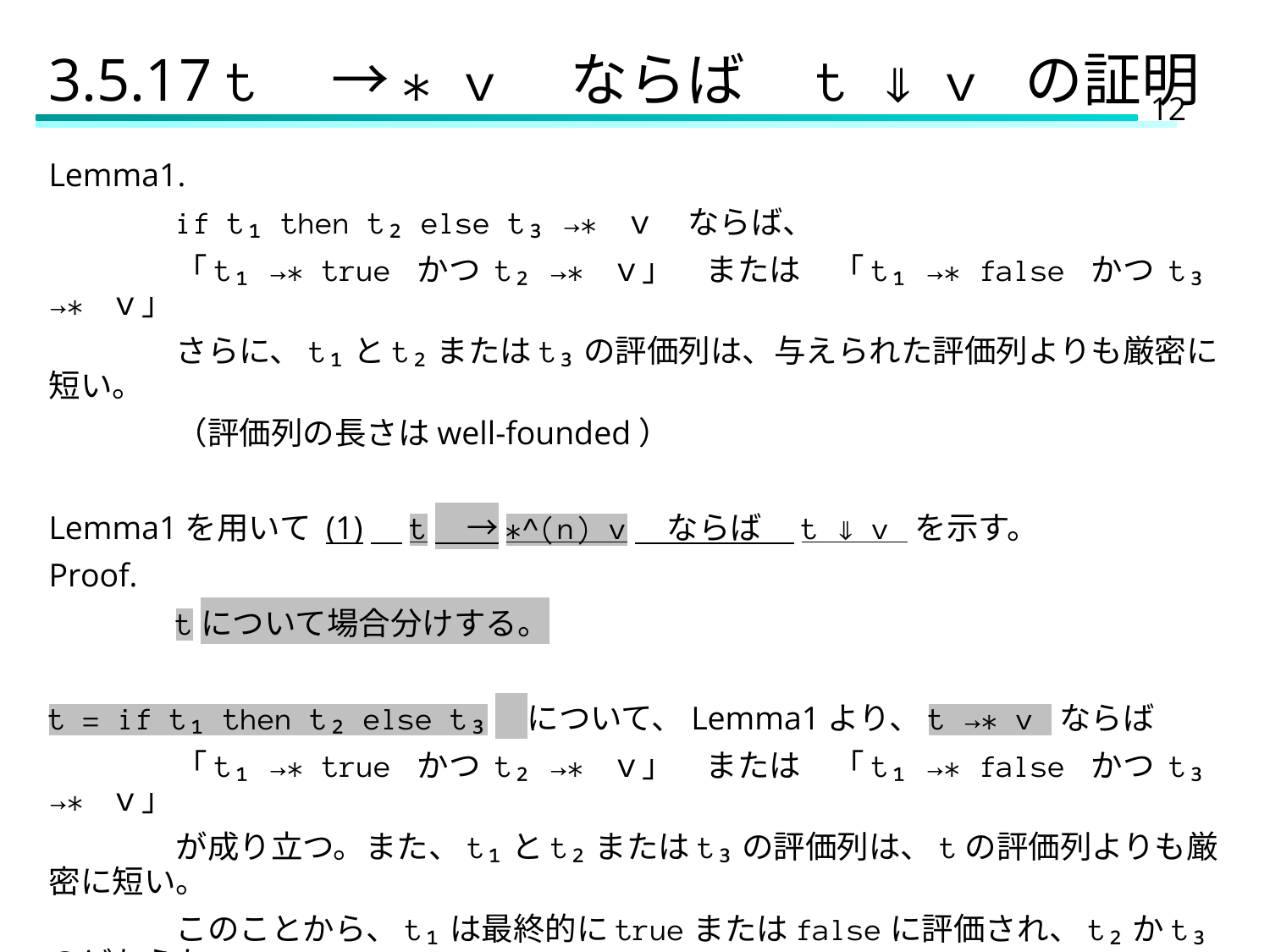

# 3.5.17 t　→* v　ならば　t ⇓ v の証明
Lemma1.
	if t₁ then t₂ else t₃ →* ｖ　ならば、
	「t₁ →* true かつ t₂ →* ｖ」　または　「t₁ →* false かつ t₃ →* ｖ」
　	さらに、t₁とt₂またはt₃の評価列は、与えられた評価列よりも厳密に短い。
	（評価列の長さはwell-founded）

Lemma1を用いて (1)　t　→*^(n) v　ならば　t ⇓ v を示す。
Proof.
	tについて場合分けする。

t = if t₁ then t₂ else t₃　について、Lemma1より、t →* v ならば
	「t₁ →* true かつ t₂ →* ｖ」　または　「t₁ →* false かつ t₃ →* ｖ」
	が成り立つ。また、t₁とt₂またはt₃の評価列は、tの評価列よりも厳密に短い。
	このことから、t₁は最終的にtrueまたはfalseに評価され、t₂かt₃のどちらか
	が必ずvに評価される。これはB-IfTrue, B-IfFalseに等しい。

ほかのtについても同様な補題を定義して示すことができる。よって、
「t →* v ならば t ⇓ v」は正しいことが証明できる。 																□